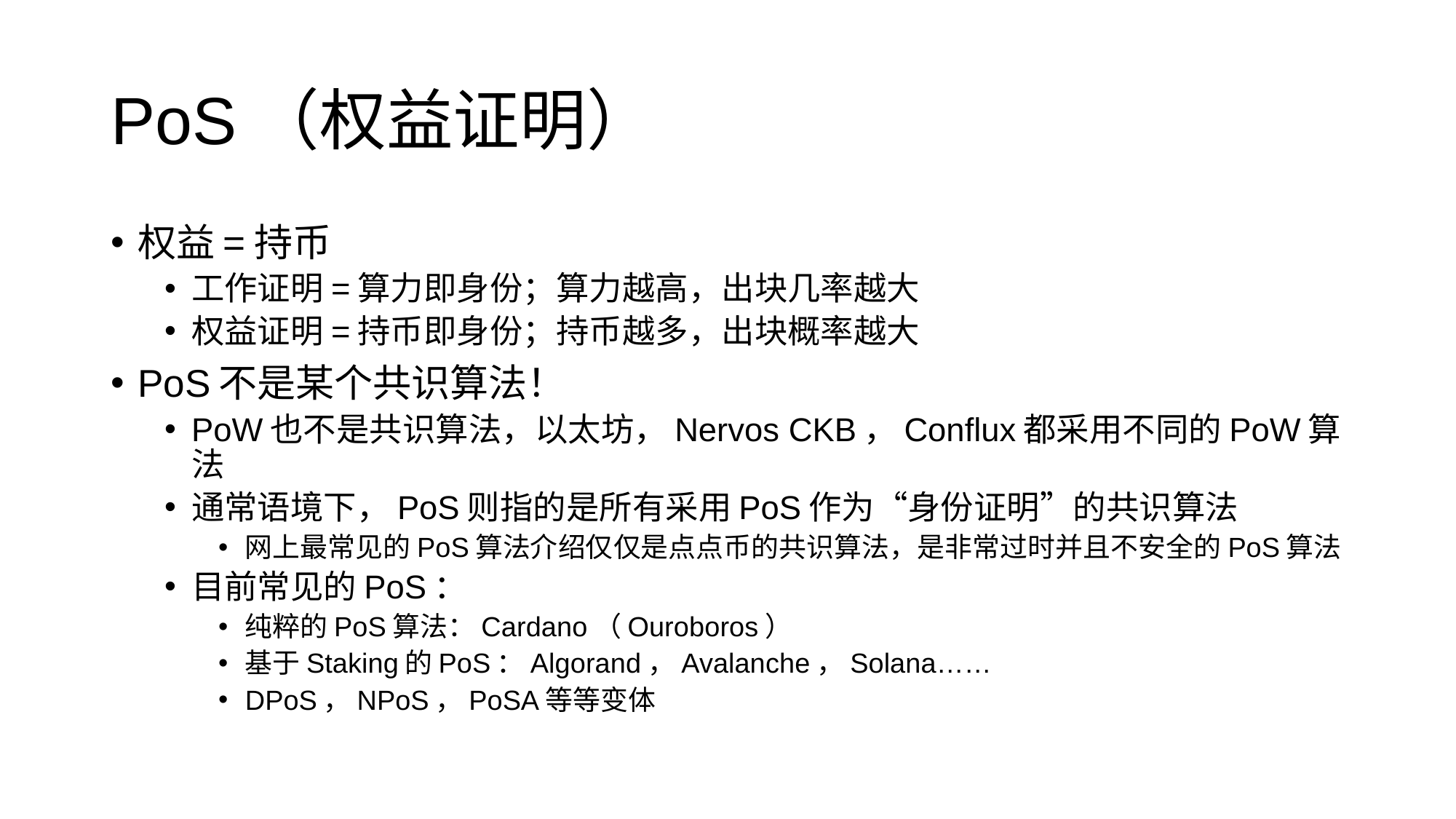

# PoS（权益证明）
权益=持币
工作证明=算力即身份；算力越高，出块几率越大
权益证明=持币即身份；持币越多，出块概率越大
PoS不是某个共识算法！
PoW也不是共识算法，以太坊，Nervos CKB，Conflux都采用不同的PoW算法
通常语境下，PoS则指的是所有采用PoS作为“身份证明”的共识算法
网上最常见的PoS算法介绍仅仅是点点币的共识算法，是非常过时并且不安全的PoS算法
目前常见的PoS：
纯粹的PoS算法：Cardano（Ouroboros）
基于Staking的PoS：Algorand，Avalanche，Solana……
DPoS，NPoS，PoSA等等变体